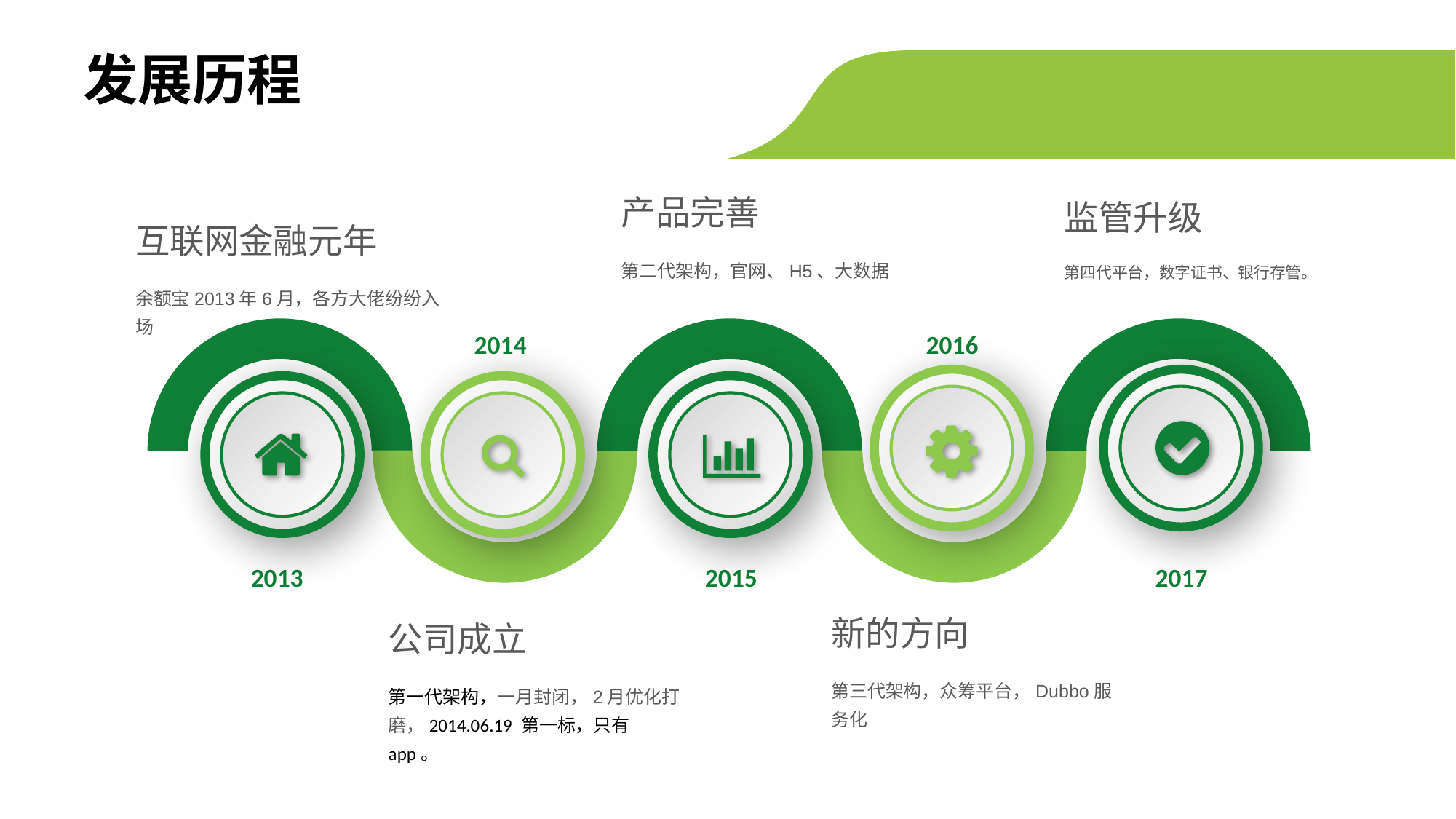

发展历程

产品完善
监管升级
互联网金融元年
第二代架构，官网、H5、大数据
第四代平台，数字证书、银行存管。
余额宝2013年6月，各方大佬纷纷入场

2014
2016
2015
2017
2013

新的方向
公司成立
第三代架构，众筹平台，Dubbo服务化
第一代架构，一月封闭，2月优化打磨，2014.06.19 第一标，只有app。